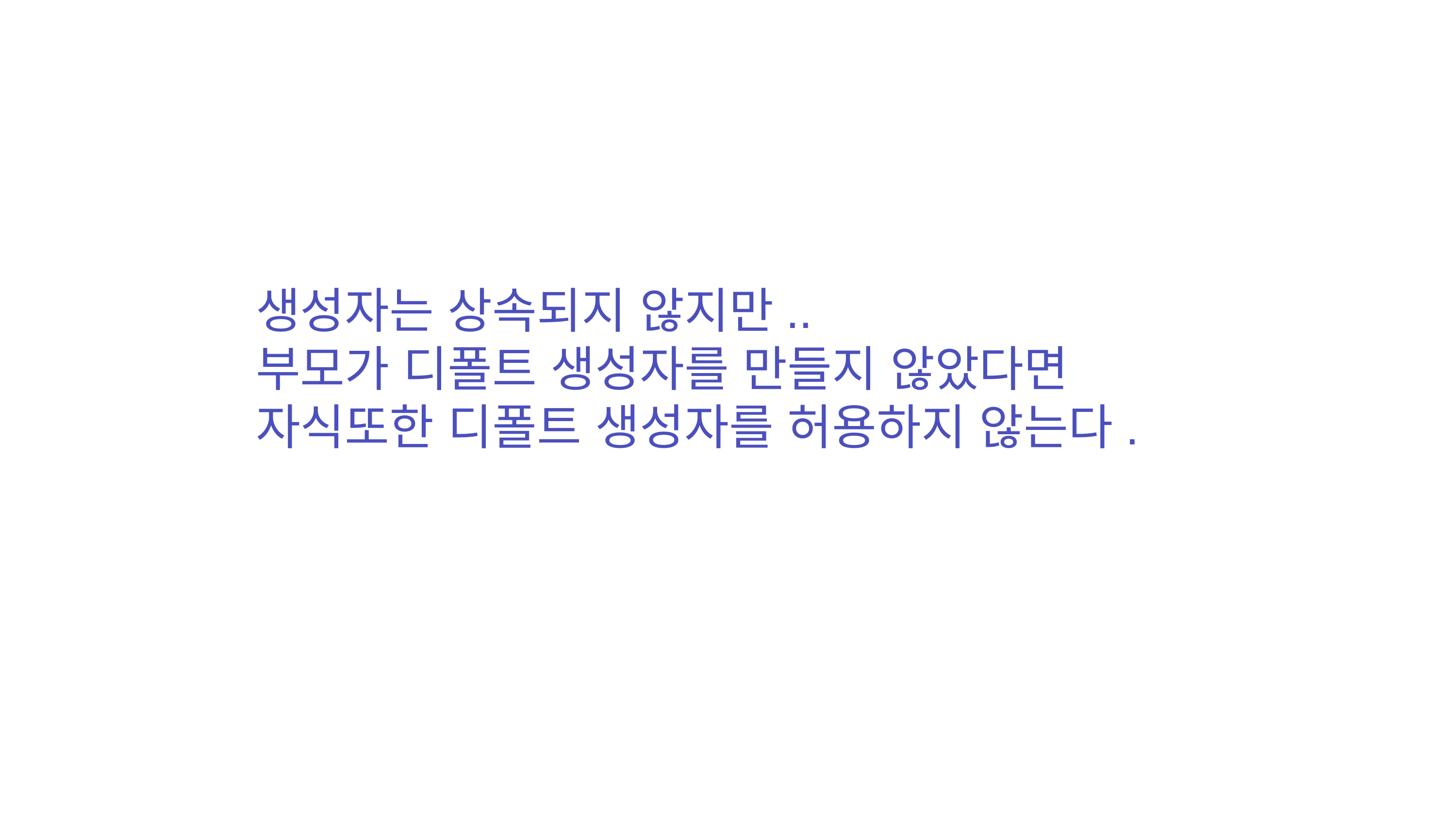

생성자는 상속되지 않지만..
부모가 디폴트 생성자를 만들지 않았다면 자식또한 디폴트 생성자를 허용하지 않는다.